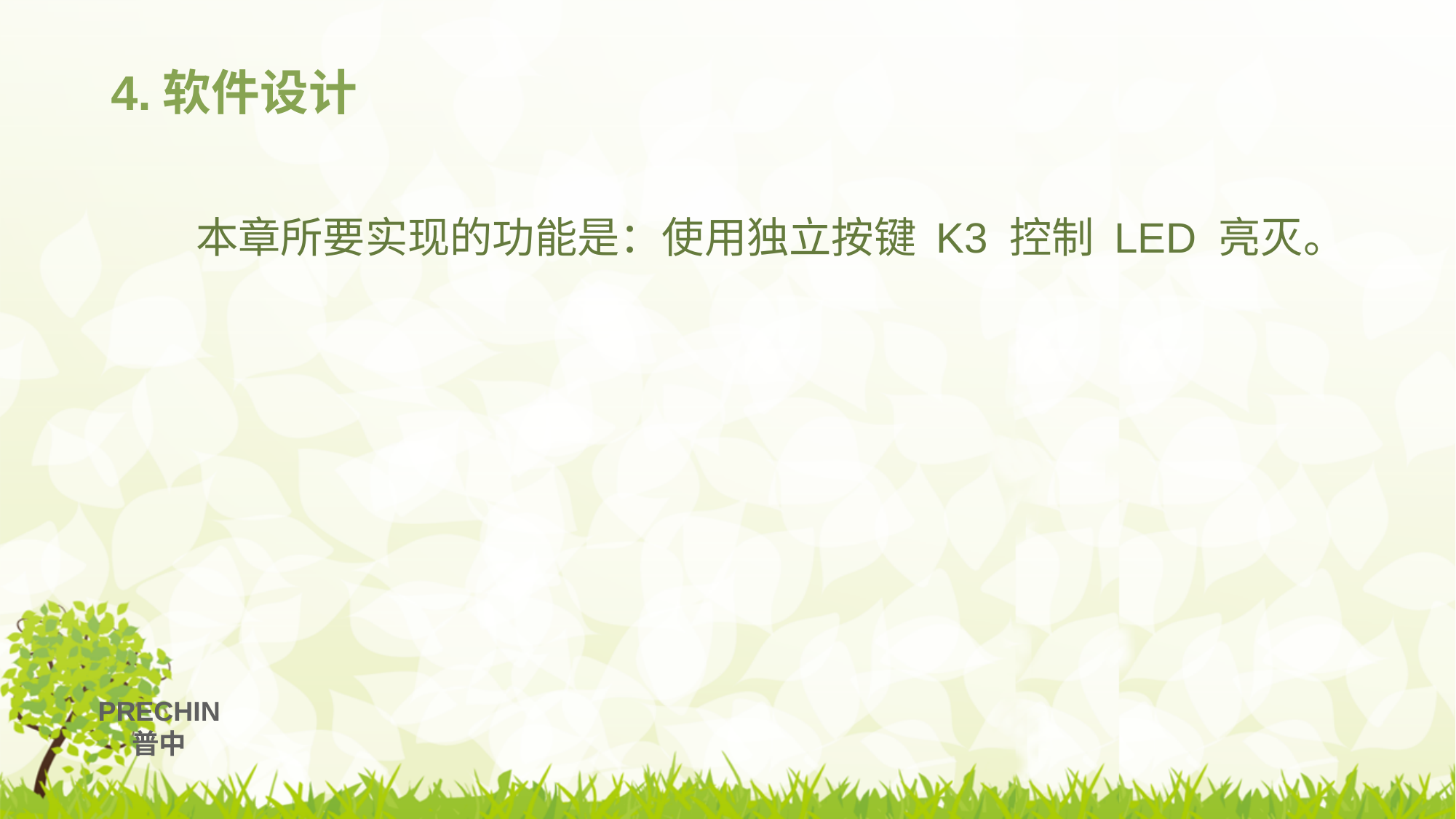

# 4.软件设计
本章所要实现的功能是：使用独立按键 K3 控制 LED 亮灭。